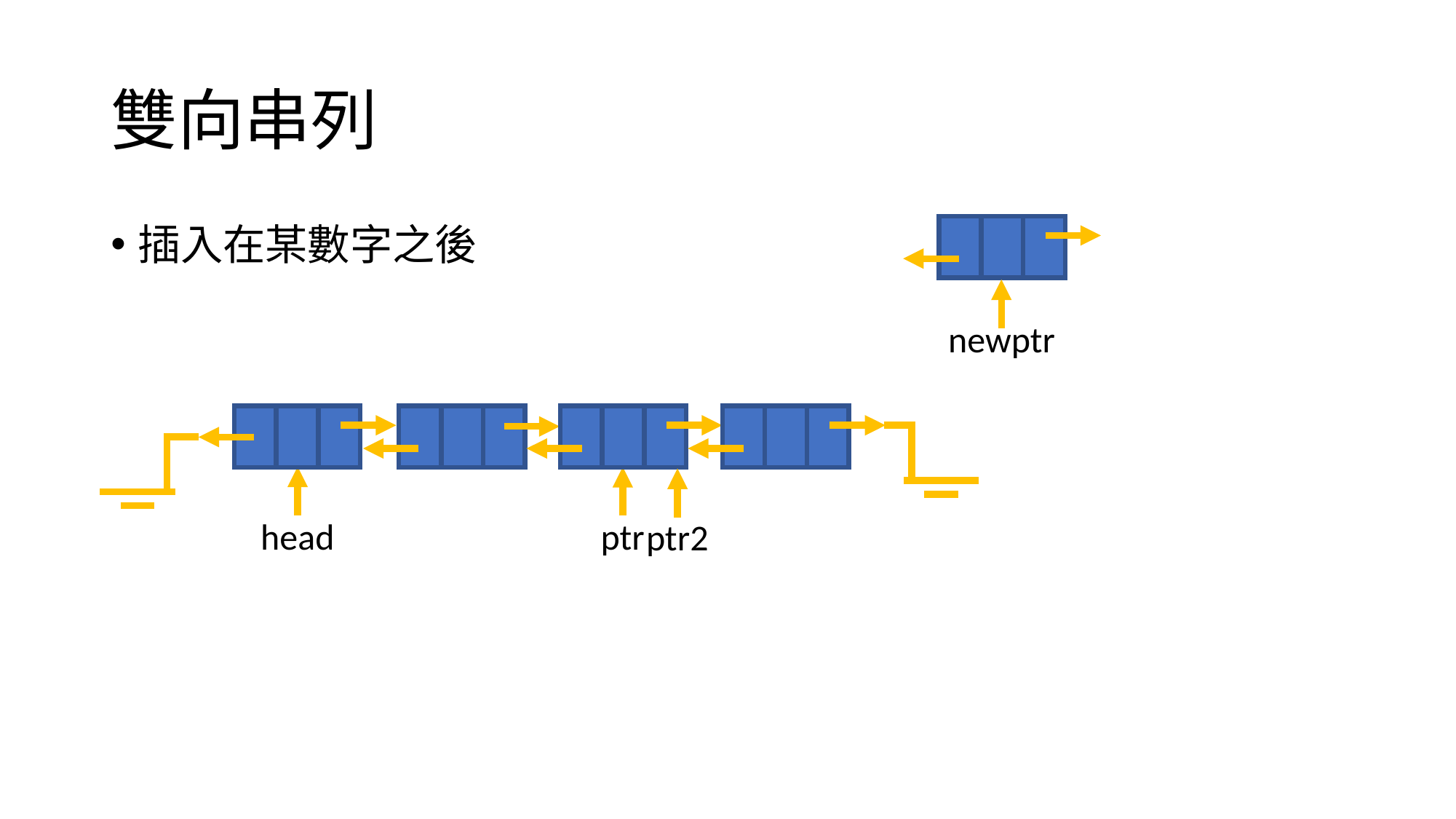

# 雙向串列

插入在某數字之後
newptr

head
ptr
ptr2